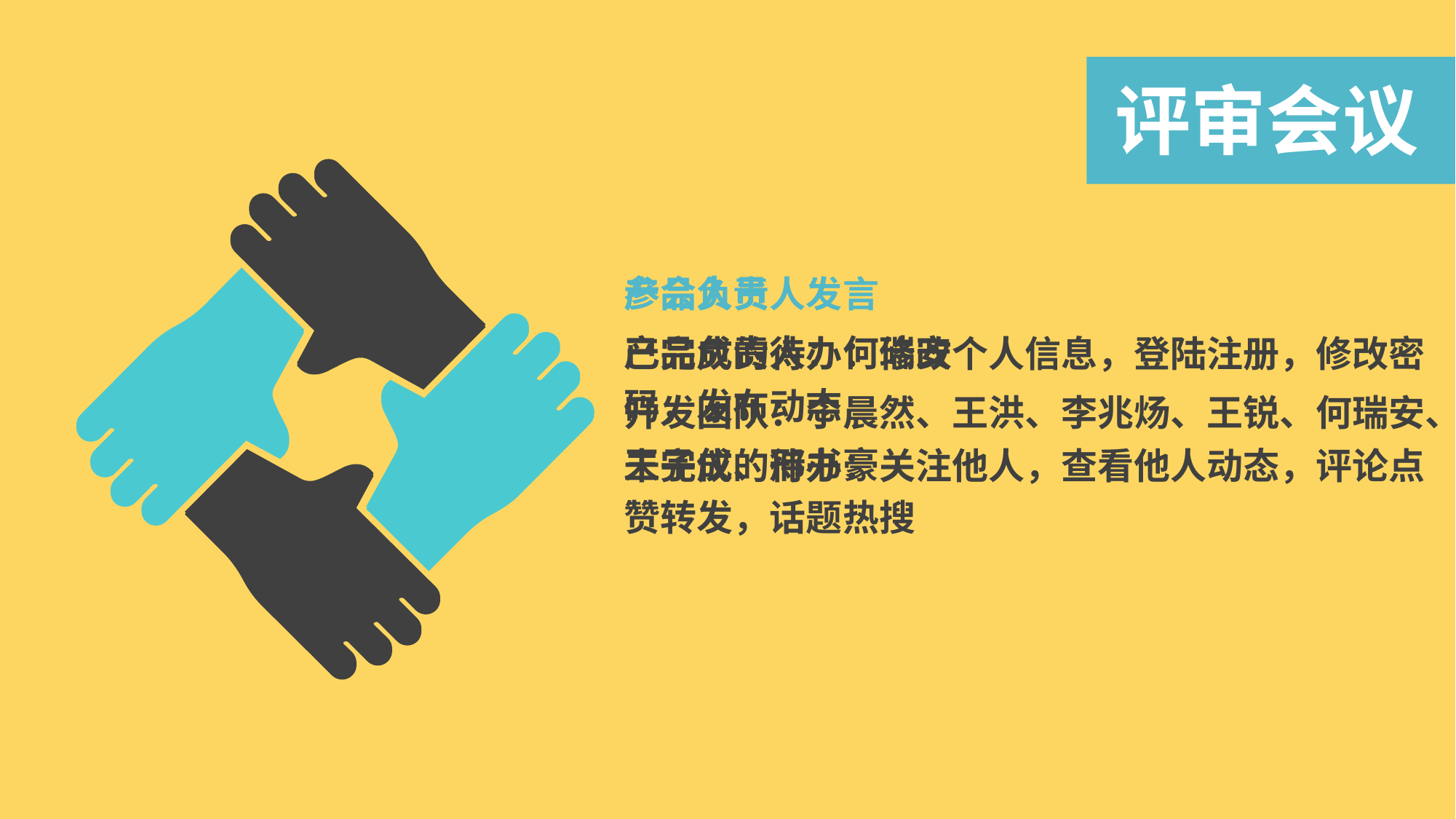

评审会议

参会人员
产品负责人：何瑞安
开发团队：宁晨然、王洪、李兆炀、王锐、何瑞安、王子仪、邢书豪
产品负责人发言
已完成的待办：修改个人信息，登陆注册，修改密码，发布动态
未完成的待办：关注他人，查看他人动态，评论点赞转发，话题热搜